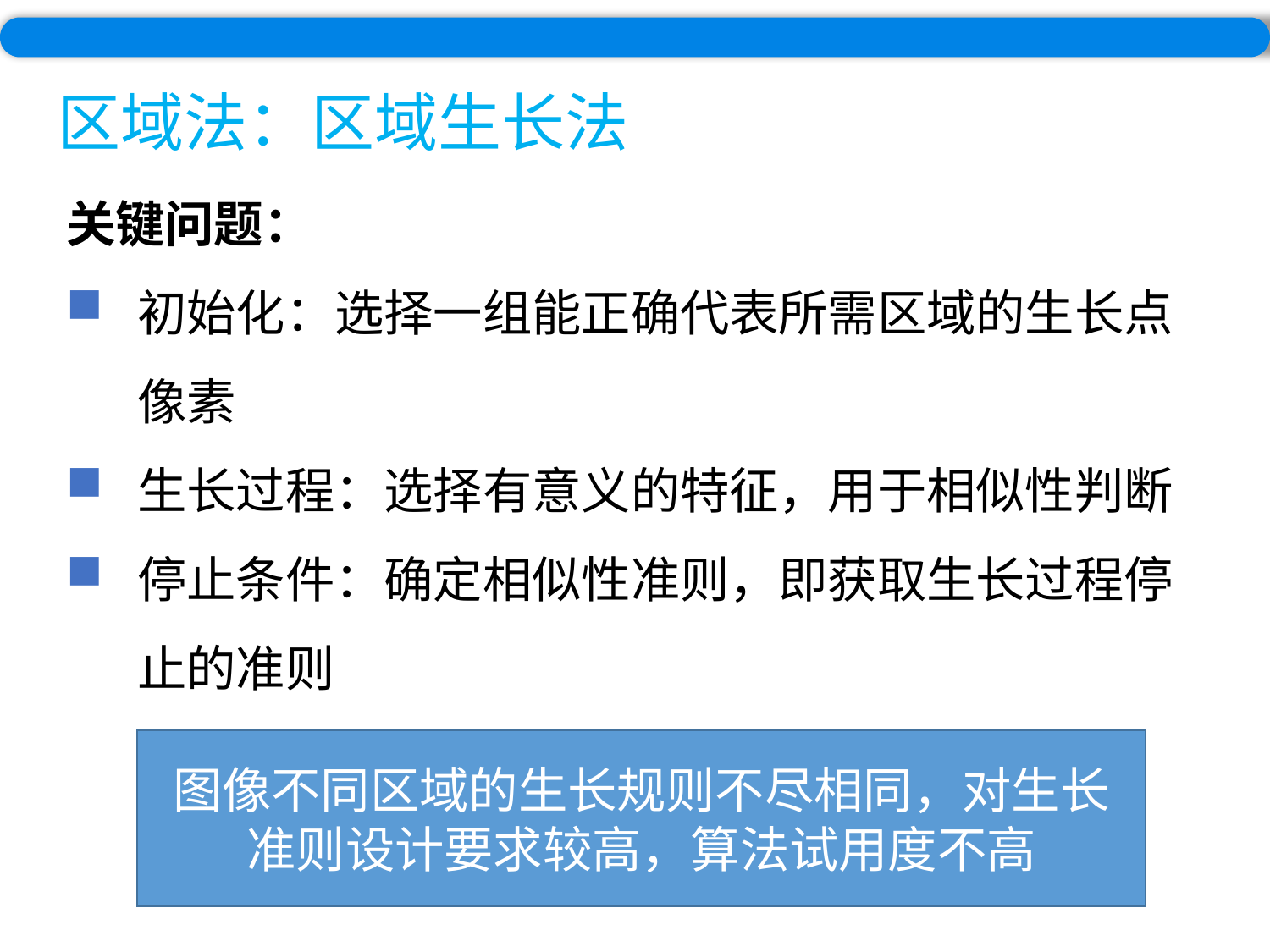

区域法：区域生长法
关键问题：
初始化：选择一组能正确代表所需区域的生长点像素
生长过程：选择有意义的特征，用于相似性判断
停止条件：确定相似性准则，即获取生长过程停止的准则

图像不同区域的生长规则不尽相同，对生长准则设计要求较高，算法试用度不高